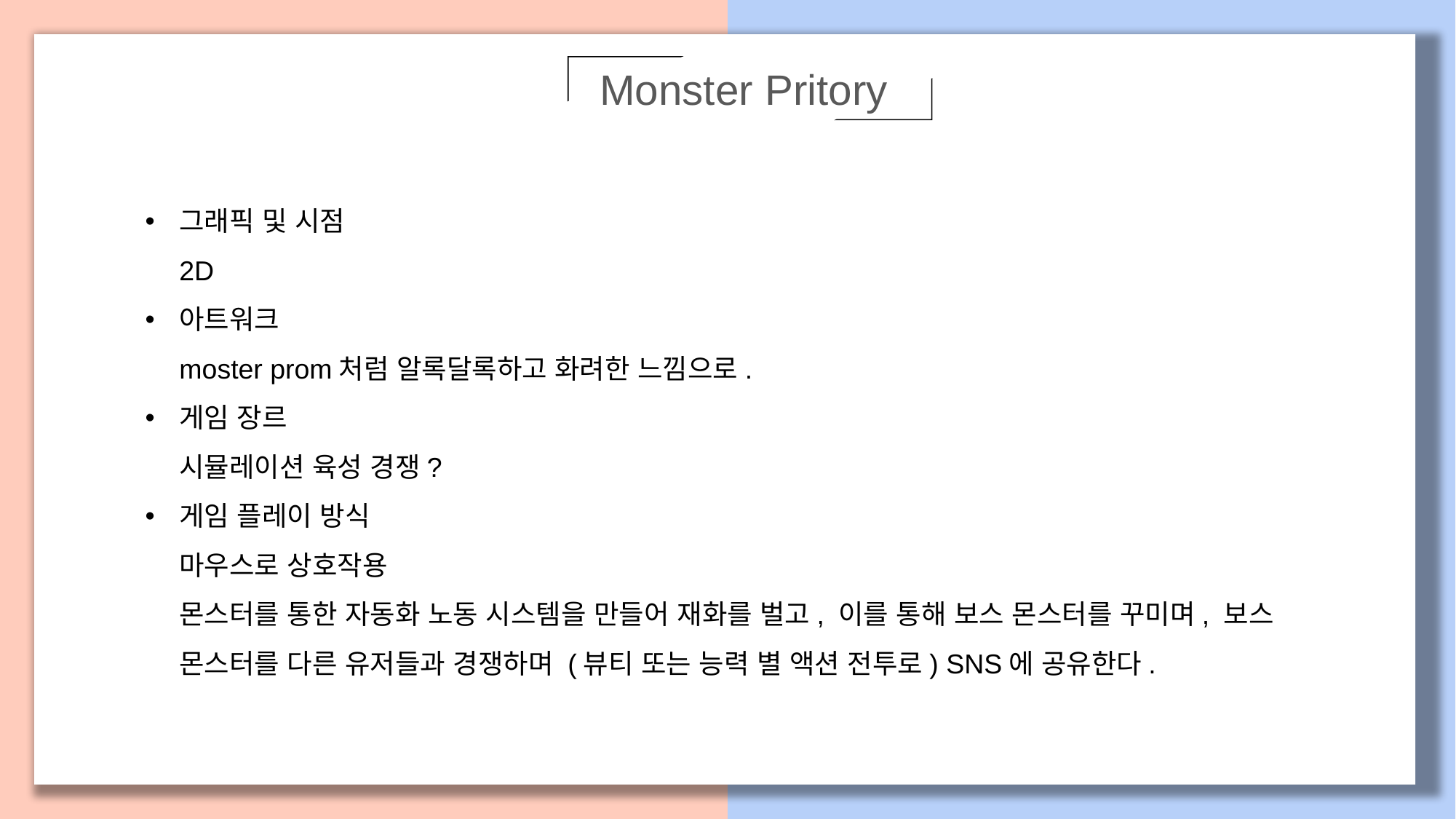

Monster Pritory

그래픽 및 시점
2D
아트워크
moster prom처럼 알록달록하고 화려한 느낌으로.
게임 장르
시뮬레이션 육성 경쟁?
게임 플레이 방식
마우스로 상호작용
몬스터를 통한 자동화 노동 시스템을 만들어 재화를 벌고, 이를 통해 보스 몬스터를 꾸미며, 보스 몬스터를 다른 유저들과 경쟁하며 (뷰티 또는 능력 별 액션 전투로) SNS에 공유한다.